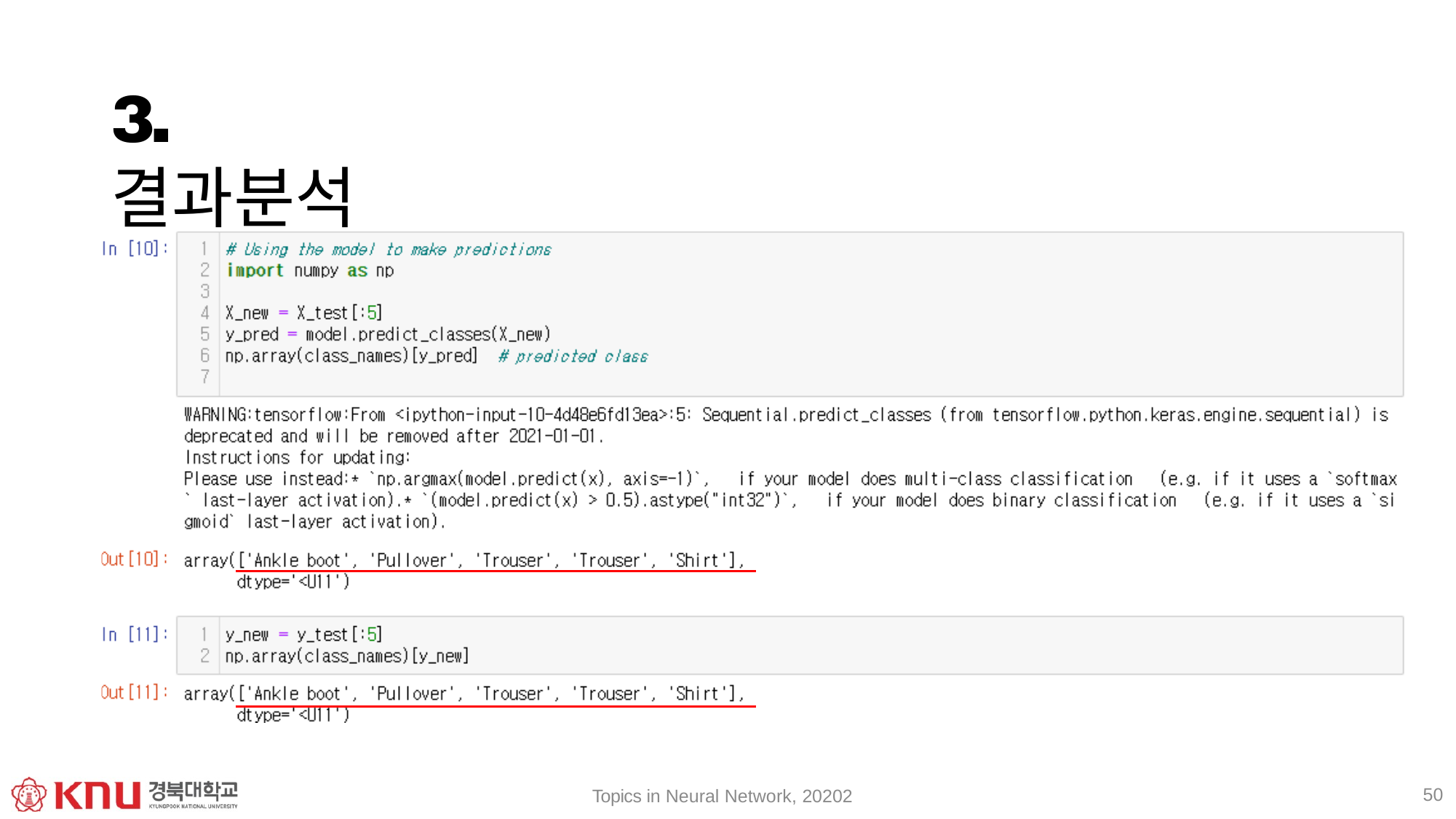

# 3. 결과분석

50
Topics in Neural Network, 20202